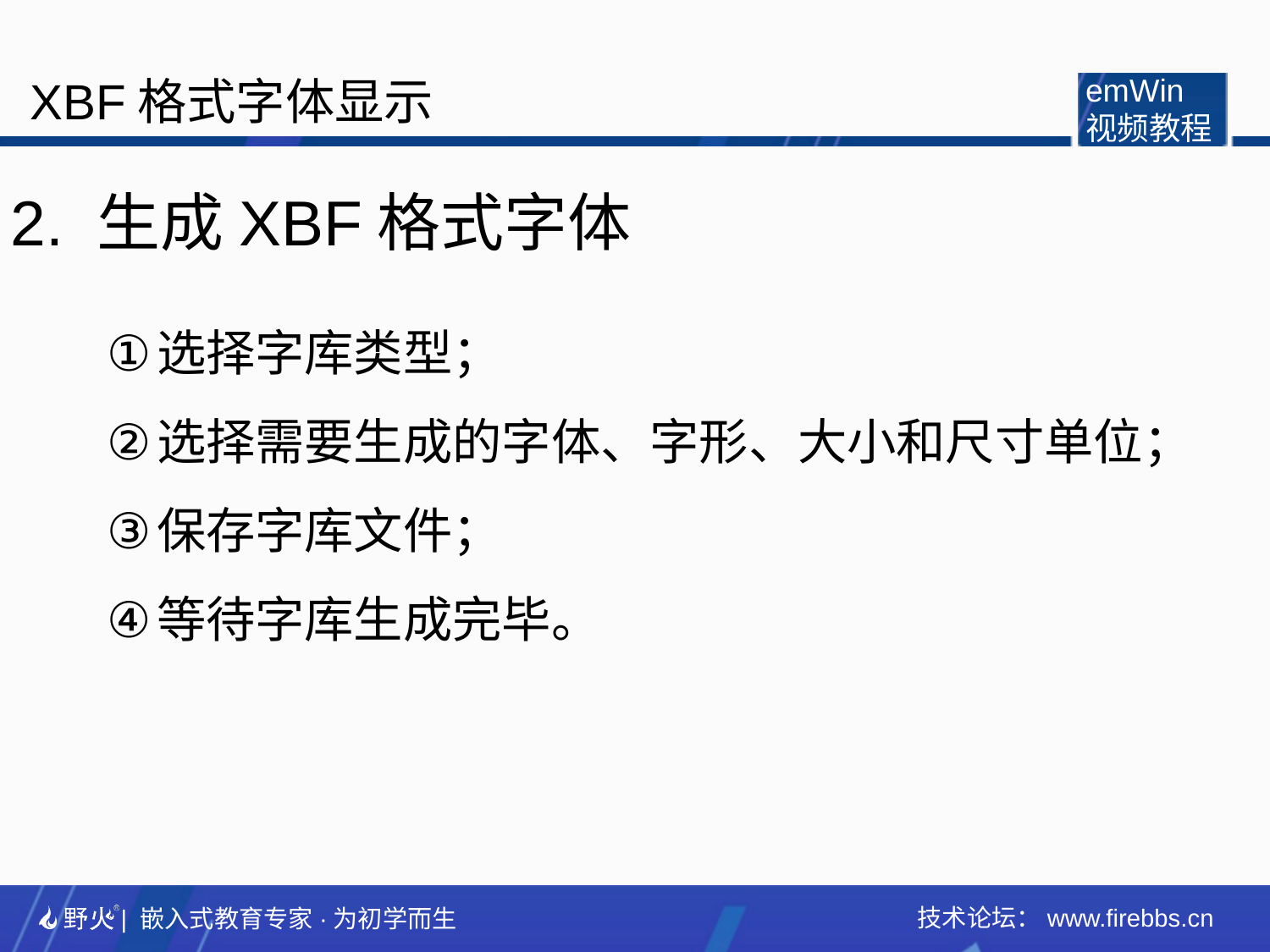

XBF格式字体显示
emWin
视频教程
2. 生成XBF格式字体
选择字库类型；
选择需要生成的字体、字形、大小和尺寸单位；
保存字库文件；
等待字库生成完毕。